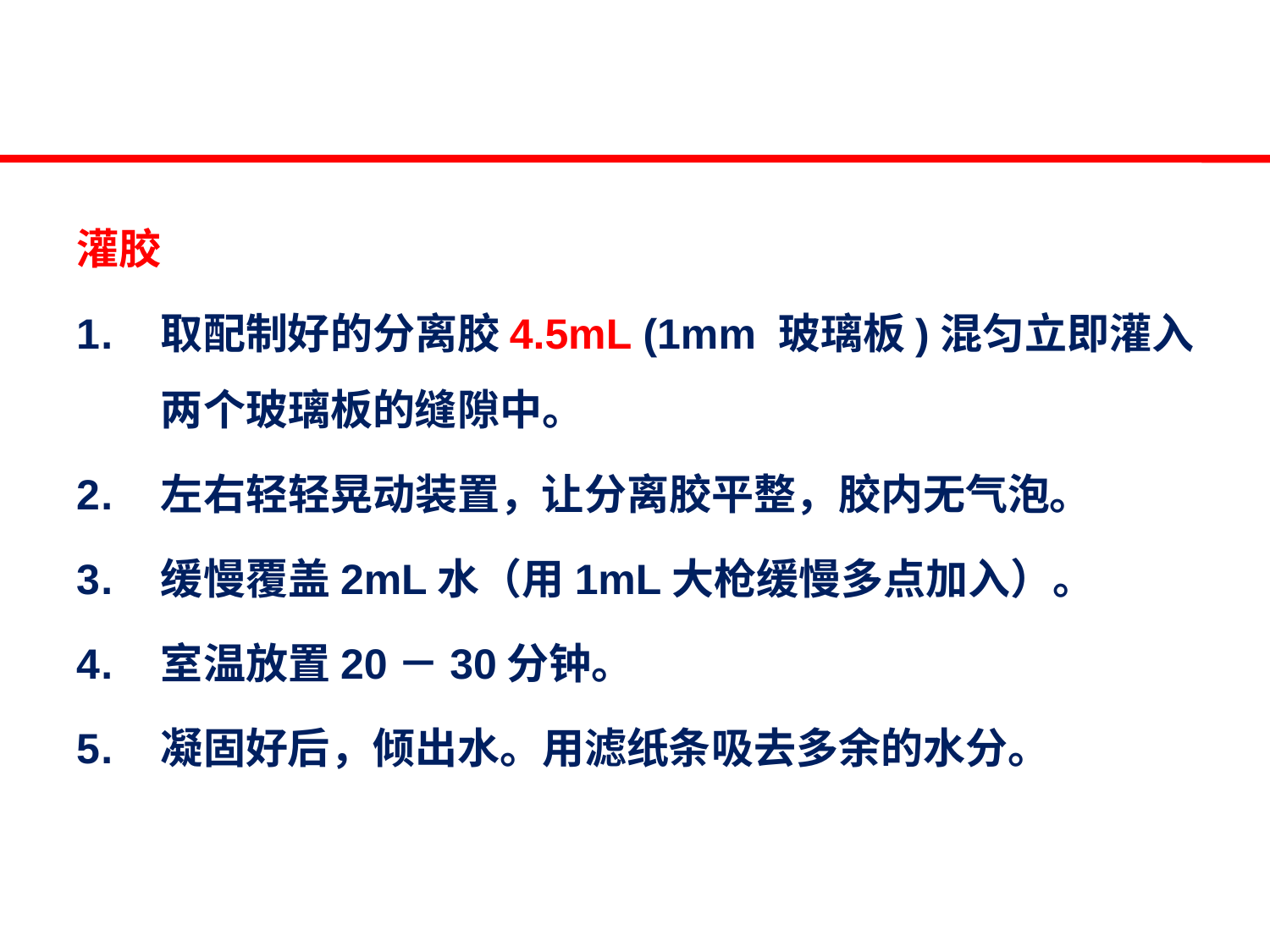

#
灌胶
取配制好的分离胶4.5mL (1mm 玻璃板)混匀立即灌入两个玻璃板的缝隙中。
左右轻轻晃动装置，让分离胶平整，胶内无气泡。
缓慢覆盖2mL水（用1mL大枪缓慢多点加入）。
室温放置20－30分钟。
凝固好后，倾出水。用滤纸条吸去多余的水分。